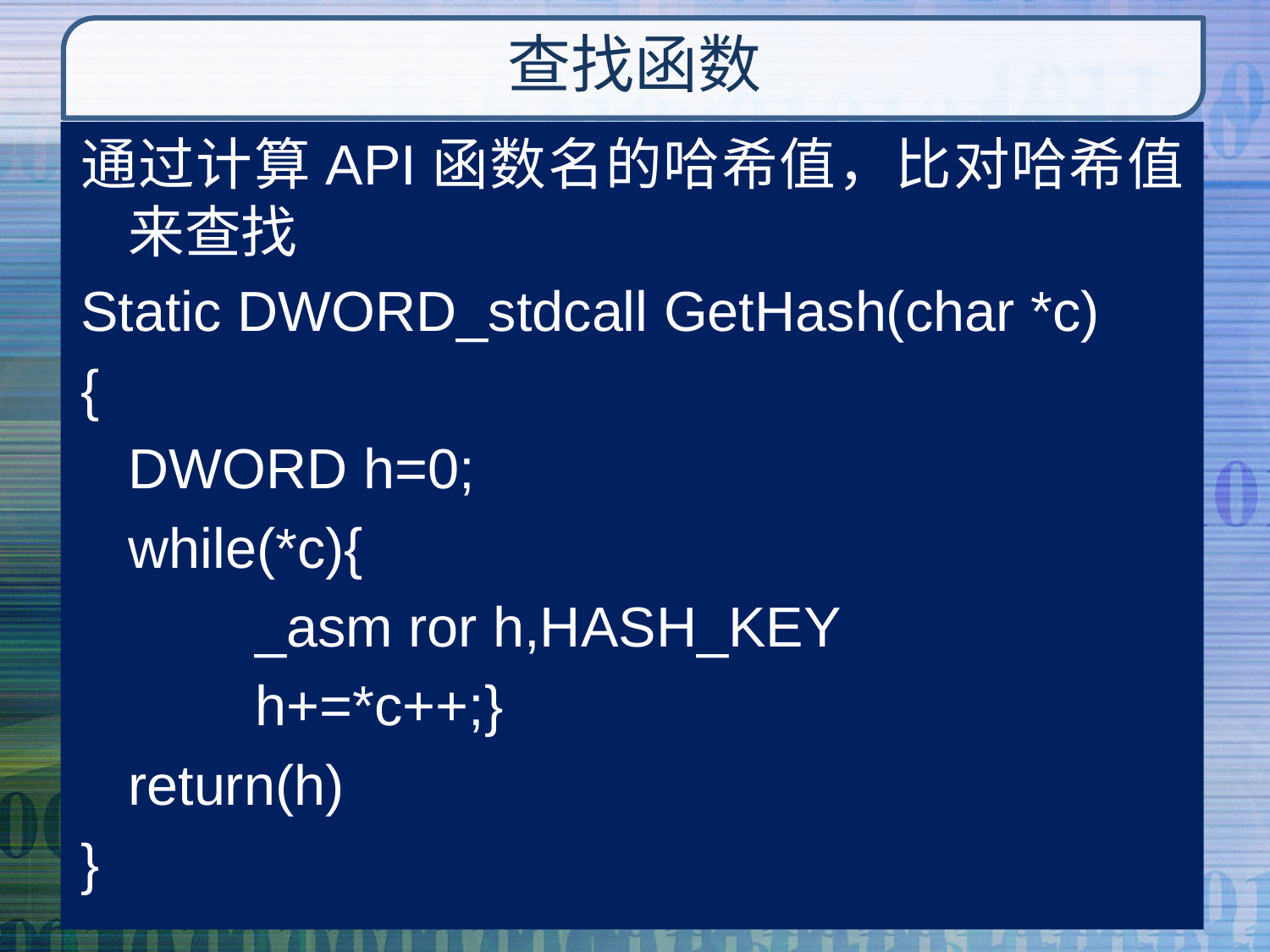

# 查找函数
通过计算API函数名的哈希值，比对哈希值来查找
Static DWORD_stdcall GetHash(char *c)
{
	DWORD h=0;
	while(*c){
		_asm ror h,HASH_KEY
		h+=*c++;}
	return(h)
}